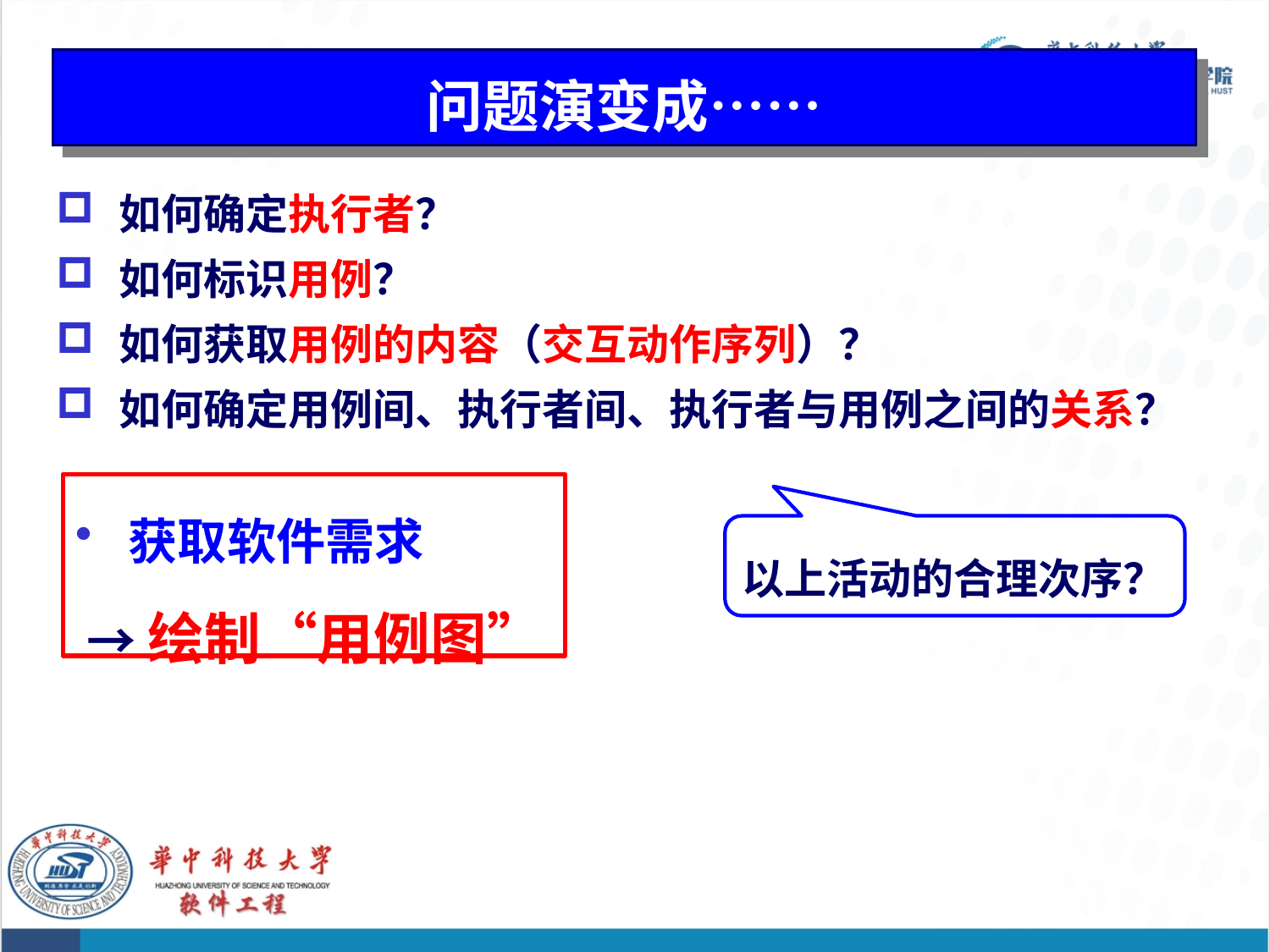

# 问题演变成……
如何确定执行者？
如何标识用例？
如何获取用例的内容（交互动作序列）？
如何确定用例间、执行者间、执行者与用例之间的关系？
 获取软件需求
 →绘制“用例图”
以上活动的合理次序？